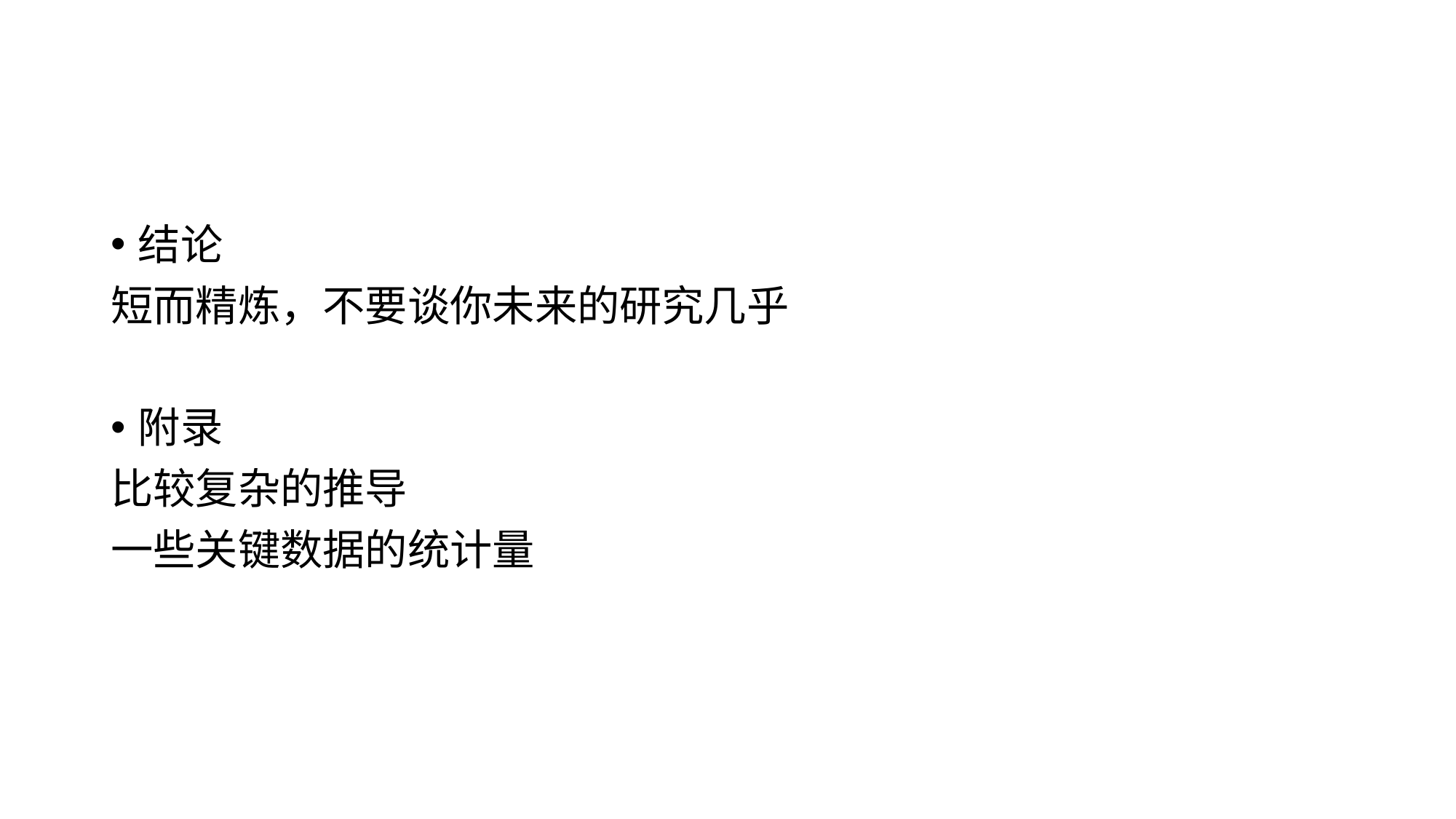

#
结论
短而精炼，不要谈你未来的研究几乎

附录
比较复杂的推导
一些关键数据的统计量